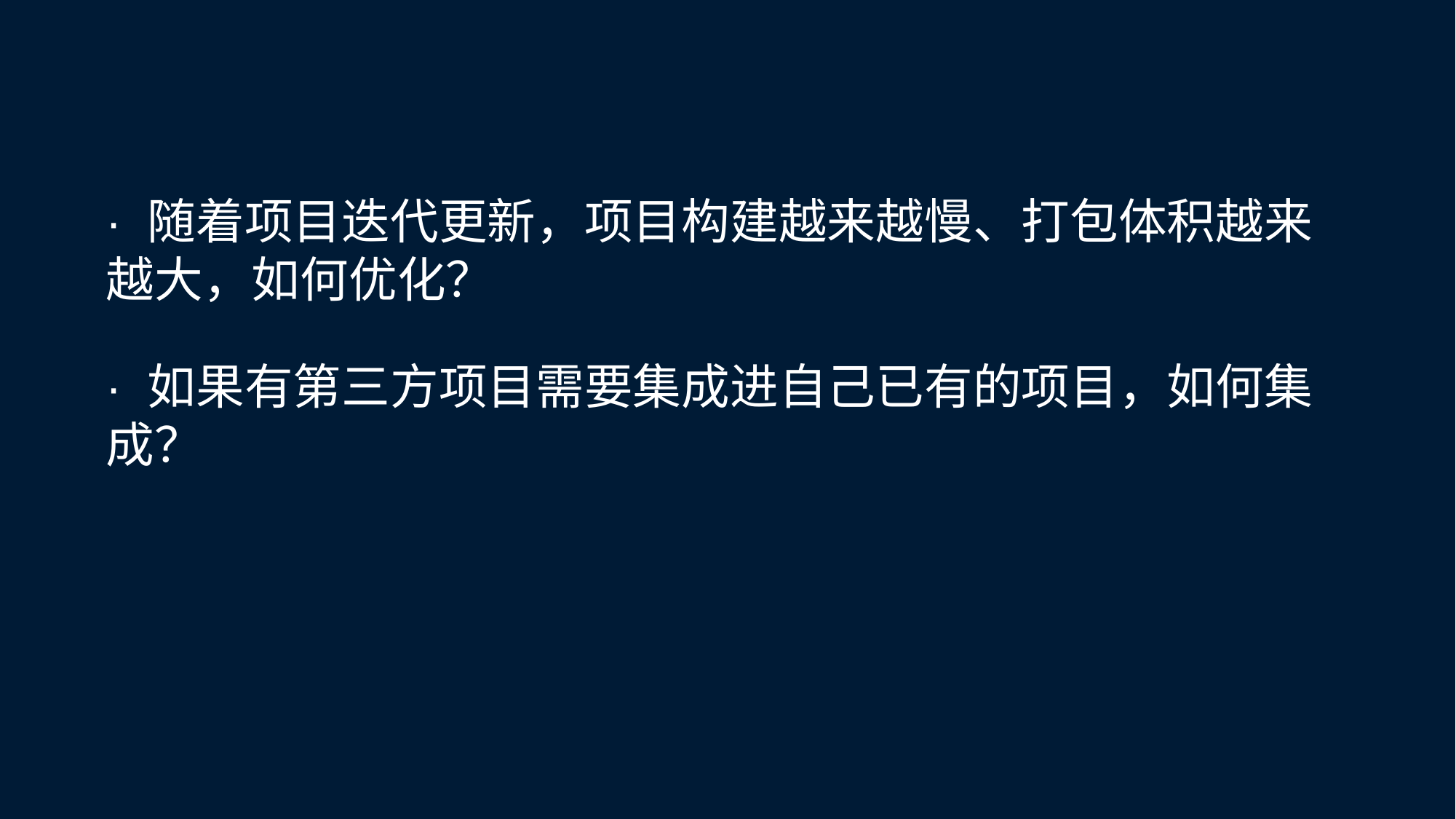

· 随着项目迭代更新，项目构建越来越慢、打包体积越来越大，如何优化？
· 如果有第三方项目需要集成进自己已有的项目，如何集成？